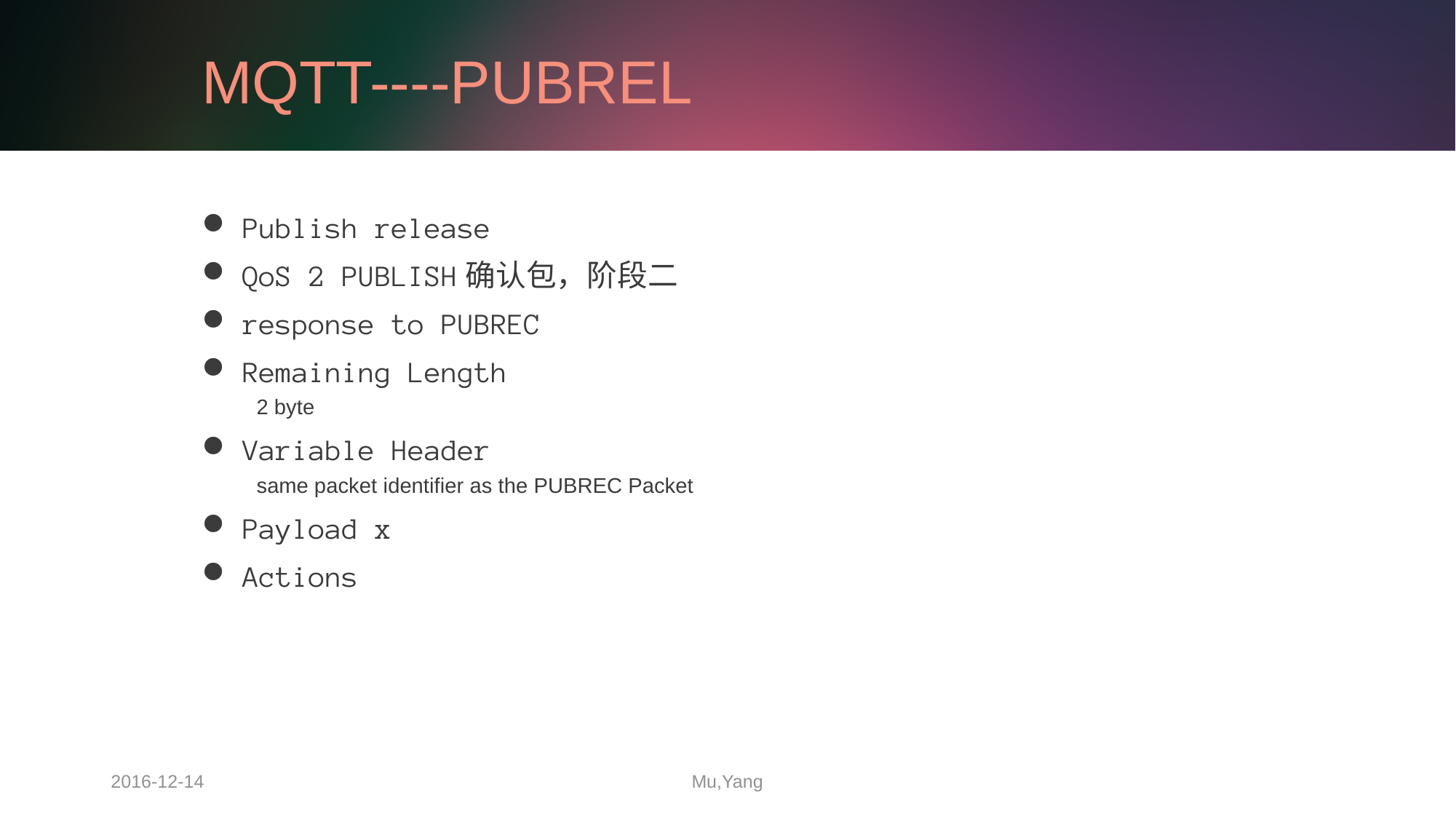

# MQTT----PUBREL
Publish release
QoS 2 PUBLISH确认包，阶段二
response to PUBREC
Remaining Length
2 byte
Variable Header
same packet identifier as the PUBREC Packet
Payload x
Actions
2016-12-14
Mu,Yang
28